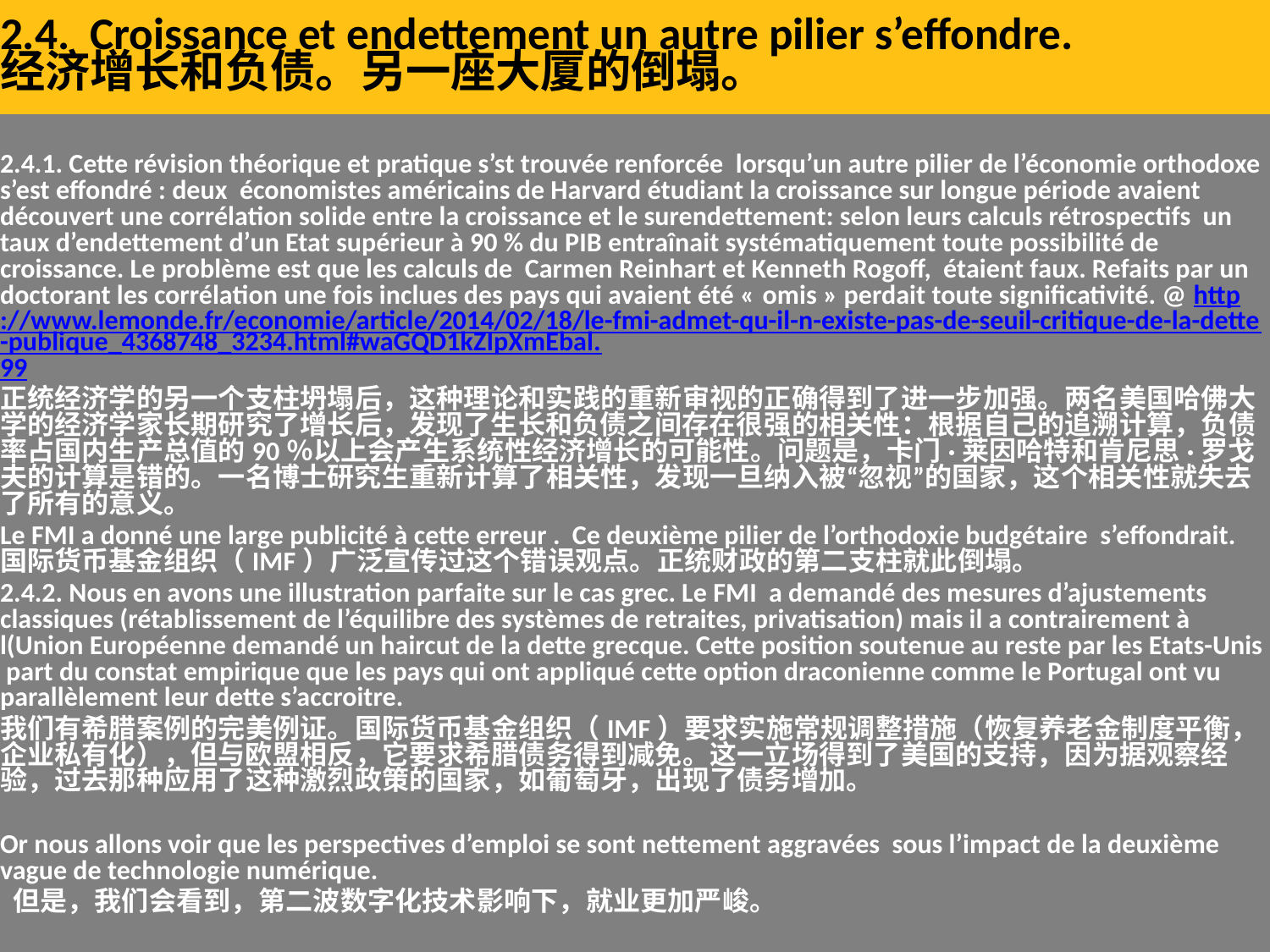

# 2.4.  Croissance et endettement un autre pilier s’effondre.
经济增长和负债。另一座大厦的倒塌。

2.4.1. Cette révision théorique et pratique s’st trouvée renforcée  lorsqu’un autre pilier de l’économie orthodoxe s’est effondré : deux  économistes américains de Harvard étudiant la croissance sur longue période avaient  découvert une corrélation solide entre la croissance et le surendettement: selon leurs calculs rétrospectifs  un taux d’endettement d’un Etat supérieur à 90 % du PIB entraînait systématiquement toute possibilité de  croissance. Le problème est que les calculs de  Carmen Reinhart et Kenneth Rogoff,  étaient faux. Refaits par un doctorant les corrélation une fois inclues des pays qui avaient été « omis » perdait toute significativité. @ http://www.lemonde.fr/economie/article/2014/02/18/le-fmi-admet-qu-il-n-existe-pas-de-seuil-critique-de-la-dette-publique_4368748_3234.html#waGQD1kZIpXmEbal.99
正统经济学的另一个支柱坍塌后，这种理论和实践的重新审视的正确得到了进一步加强。两名美国哈佛大学的经济学家长期研究了增长后，发现了生长和负债之间存在很强的相关性：根据自己的追溯计算，负债率占国内生产总值的90％以上会产生系统性经济增长的可能性。问题是，卡门·莱因哈特和肯尼思·罗戈夫的计算是错的。一名博士研究生重新计算了相关性，发现一旦纳入被“忽视”的国家，这个相关性就失去了所有的意义。
Le FMI a donné une large publicité à cette erreur .  Ce deuxième pilier de l’orthodoxie budgétaire  s’effondrait. 国际货币基金组织（IMF）广泛宣传过这个错误观点。正统财政的第二支柱就此倒塌。
2.4.2. Nous en avons une illustration parfaite sur le cas grec. Le FMI  a demandé des mesures d’ajustements classiques (rétablissement de l’équilibre des systèmes de retraites, privatisation) mais il a contrairement à l(Union Européenne demandé un haircut de la dette grecque. Cette position soutenue au reste par les Etats-Unis  part du constat empirique que les pays qui ont appliqué cette option draconienne comme le Portugal ont vu parallèlement leur dette s’accroitre.
我们有希腊案例的完美例证。国际货币基金组织（IMF）要求实施常规调整措施（恢复养老金制度平衡，企业私有化），但与欧盟相反，它要求希腊债务得到减免。这一立场得到了美国的支持，因为据观察经验，过去那种应用了这种激烈政策的国家，如葡萄牙，出现了债务增加。

Or nous allons voir que les perspectives d’emploi se sont nettement aggravées  sous l’impact de la deuxième vague de technologie numérique.
 但是，我们会看到，第二波数字化技术影响下，就业更加严峻。